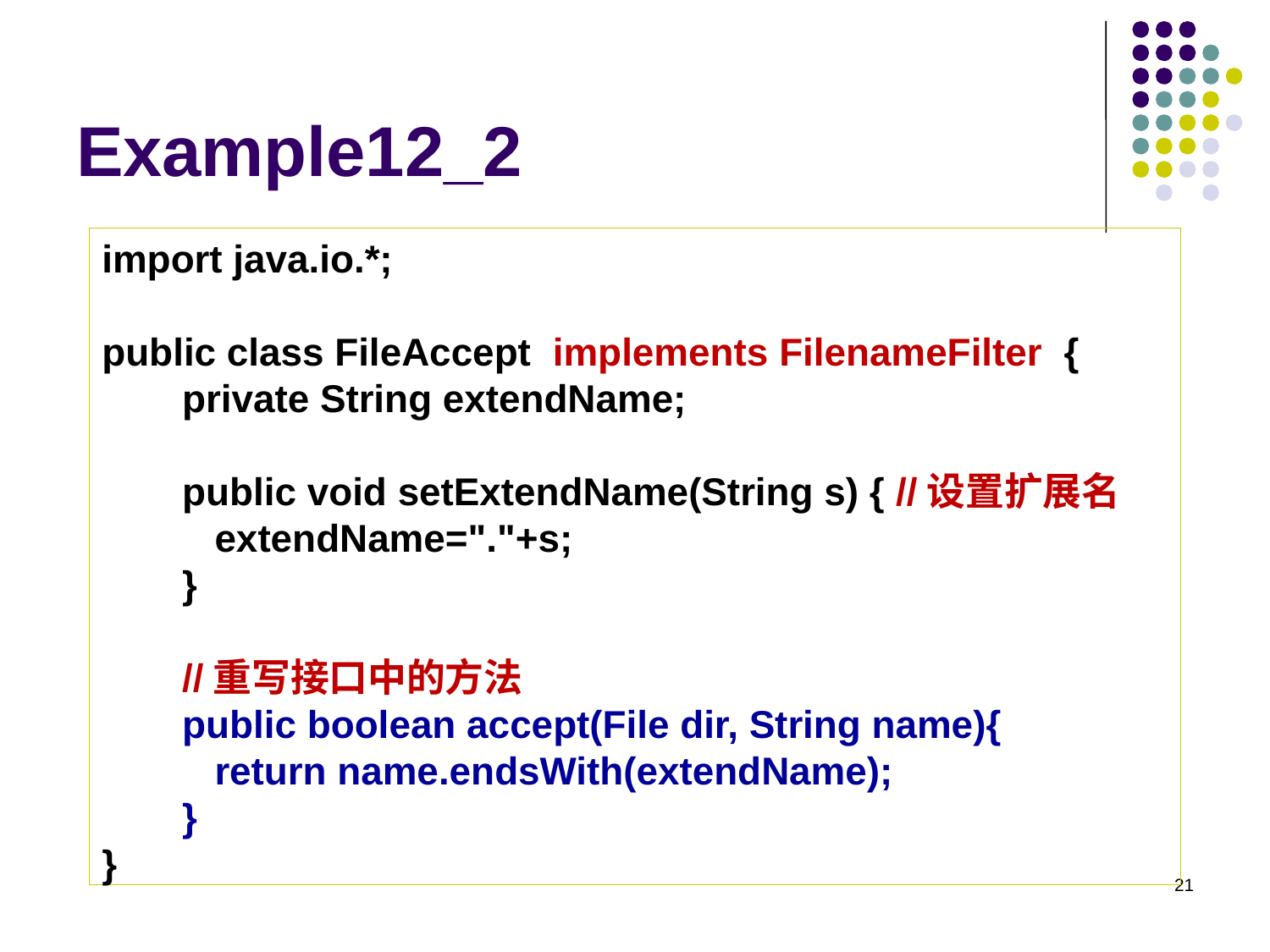

# Example12_2
import java.io.*;

public class FileAccept  implements FilenameFilter  {
   private String extendName;

   public void setExtendName(String s) { //设置扩展名
      extendName="."+s;
   }

   //重写接口中的方法
   public boolean accept(File dir, String name){
      return name.endsWith(extendName);
   }
}

21